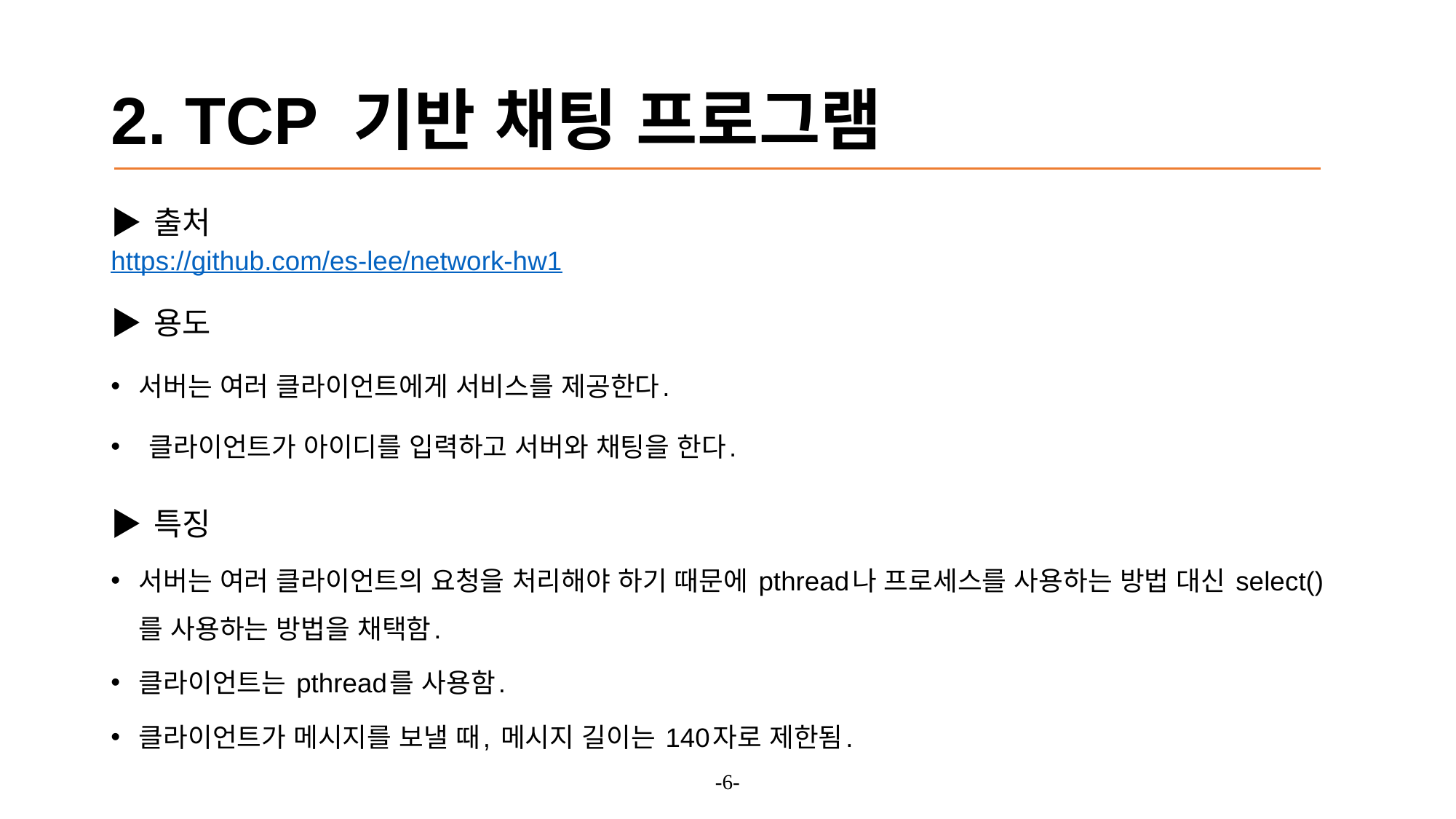

# 2. TCP 기반 채팅 프로그램
▶ 출처
https://github.com/es-lee/network-hw1

▶ 용도
서버는 여러 클라이언트에게 서비스를 제공한다.
 클라이언트가 아이디를 입력하고 서버와 채팅을 한다.

▶ 특징
서버는 여러 클라이언트의 요청을 처리해야 하기 때문에 pthread나 프로세스를 사용하는 방법 대신 select()를 사용하는 방법을 채택함.
클라이언트는 pthread를 사용함.
클라이언트가 메시지를 보낼 때, 메시지 길이는 140자로 제한됨.

-6-